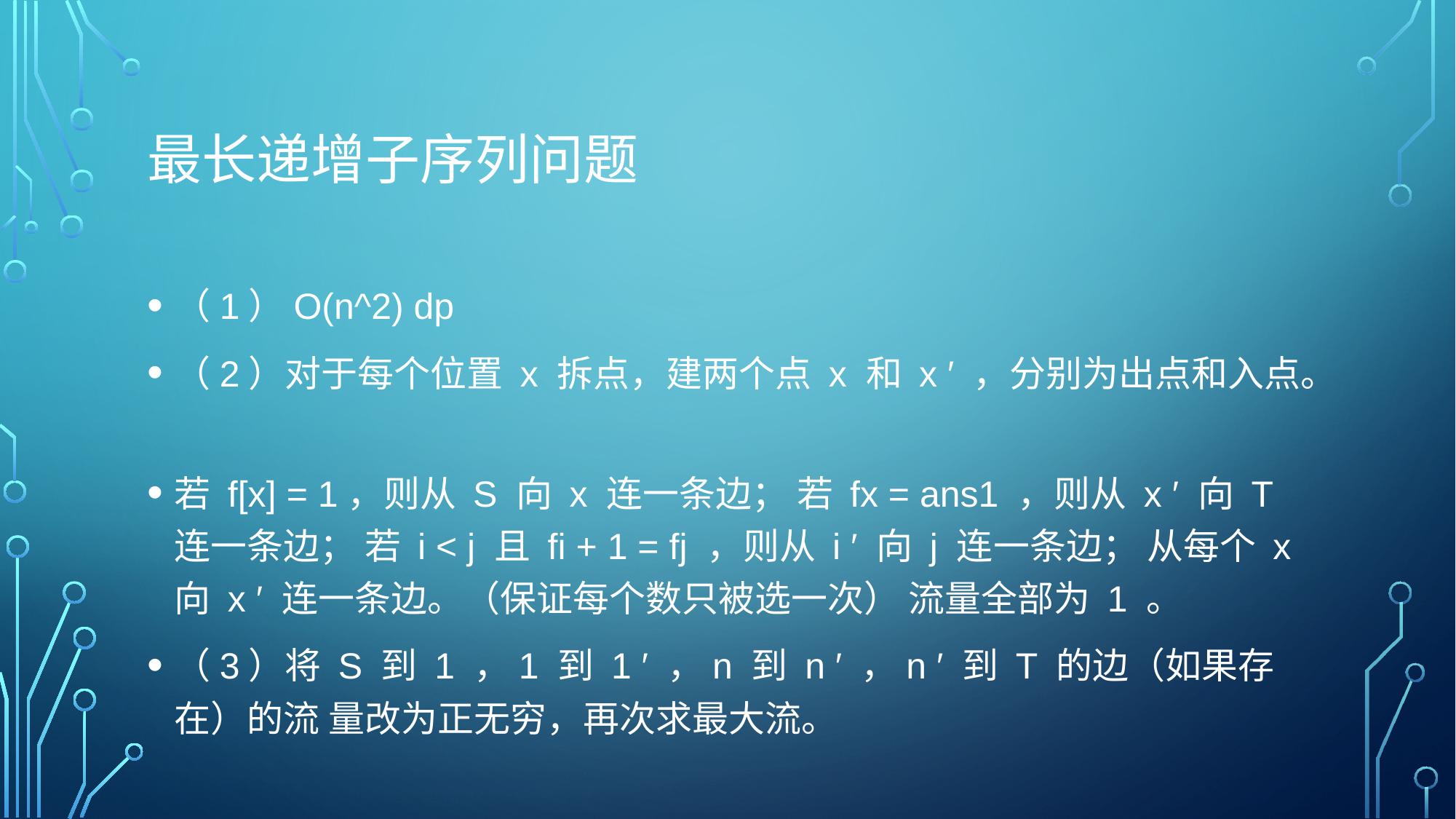

# 最长递增子序列问题
（1）O(n^2) dp
（2）对于每个位置 x 拆点，建两个点 x 和 x ′ ，分别为出点和入点。
若 f[x] = 1，则从 S 向 x 连一条边； 若 fx = ans1 ，则从 x ′ 向 T 连一条边； 若 i < j 且 fi + 1 = fj ，则从 i ′ 向 j 连一条边； 从每个 x 向 x ′ 连一条边。（保证每个数只被选一次） 流量全部为 1 。
（3）将 S 到 1 ，1 到 1 ′ ，n 到 n ′ ，n ′ 到 T 的边（如果存在）的流 量改为正无穷，再次求最大流。